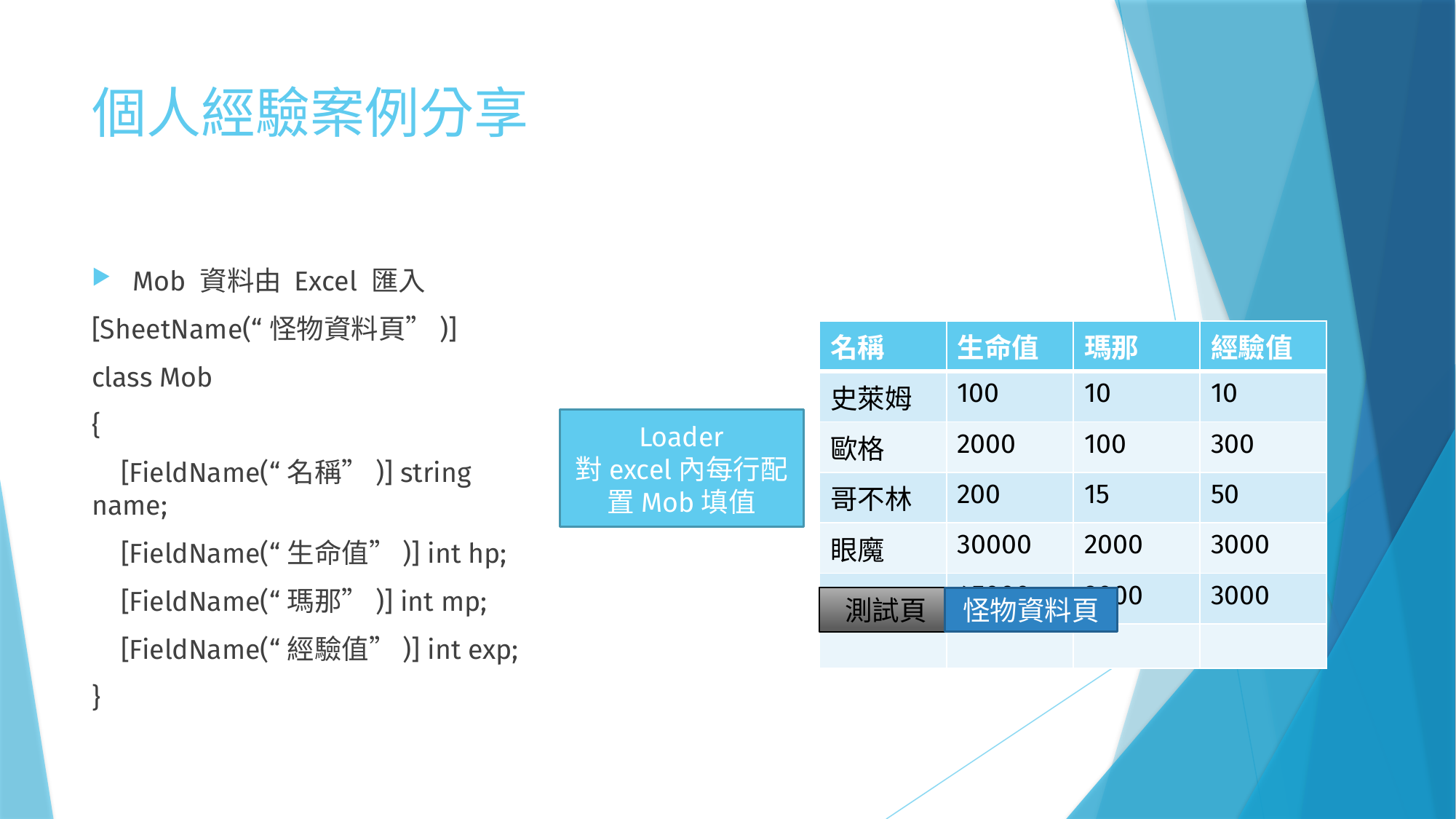

# 個人經驗案例分享
Mob 資料由 Excel 匯入
[SheetName(“怪物資料頁”)]
class Mob
{
    [FieldName(“名稱”)] string name;
    [FieldName(“生命值”)] int hp;
    [FieldName(“瑪那”)] int mp;
    [FieldName(“經驗值”)] int exp;
}

| 名稱 | 生命值 | 瑪那 | 經驗值 |
| --- | --- | --- | --- |
| 史萊姆 | 100 | 10 | 10 |
| 歐格 | 2000 | 100 | 300 |
| 哥不林 | 200 | 15 | 50 |
| 眼魔 | 30000 | 2000 | 3000 |
| 火龍 | 45000 | 3000 | 3000 |
|  |  |  |  |
Loader
對excel內每行配置Mob填值
測試頁
怪物資料頁